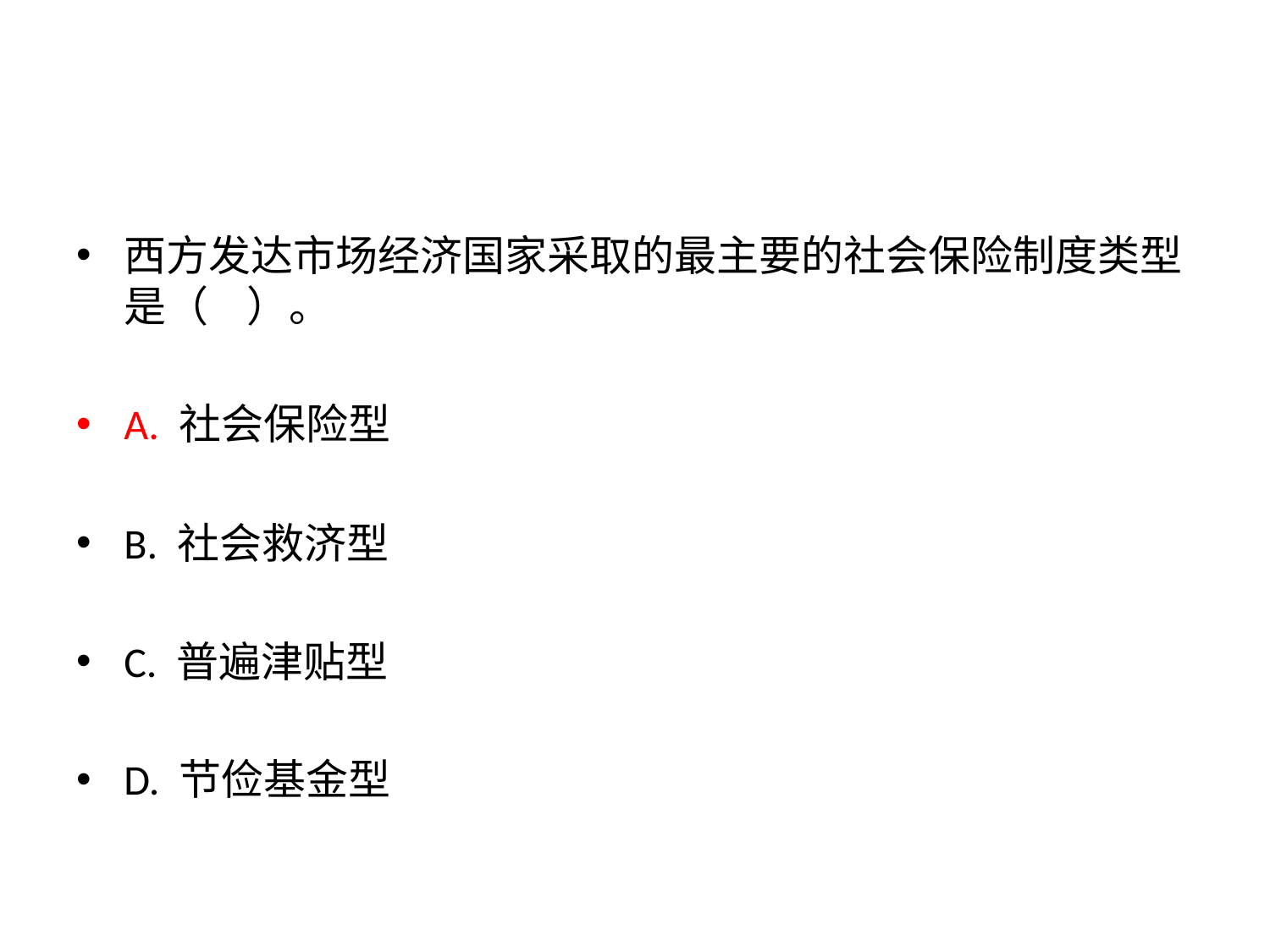

西方发达市场经济国家采取的最主要的社会保险制度类型是（    ）。

A. 社会保险型

B. 社会救济型

C. 普遍津贴型

D. 节俭基金型